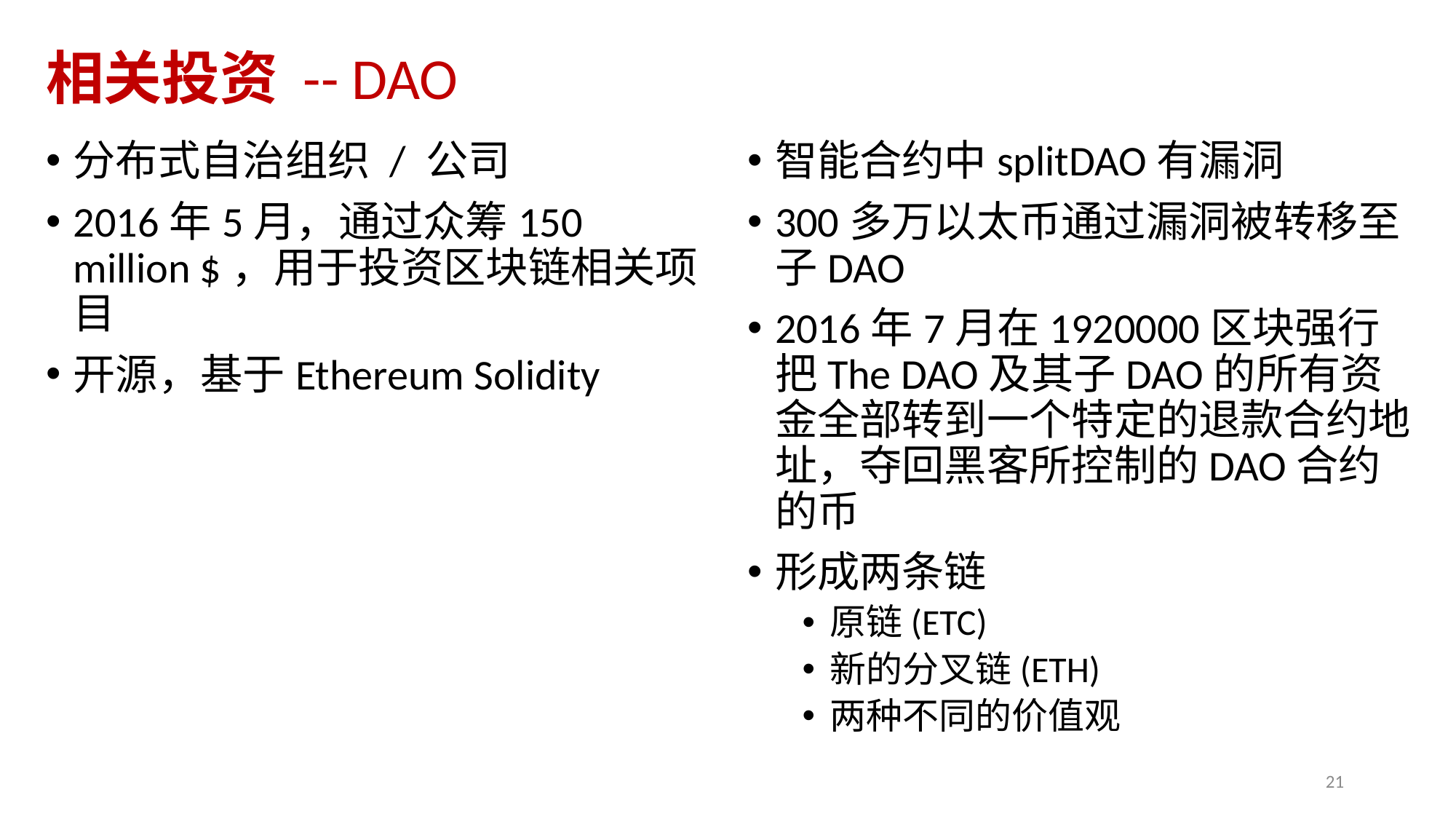

# 相关投资 -- DAO
分布式自治组织 / 公司
2016年5月，通过众筹150 million $，用于投资区块链相关项目
开源，基于Ethereum Solidity
智能合约中splitDAO有漏洞
300多万以太币通过漏洞被转移至子DAO
2016年7月在1920000区块强行把The DAO及其子DAO的所有资金全部转到一个特定的退款合约地址，夺回黑客所控制的DAO合约的币
形成两条链
原链(ETC)
新的分叉链(ETH)
两种不同的价值观
21